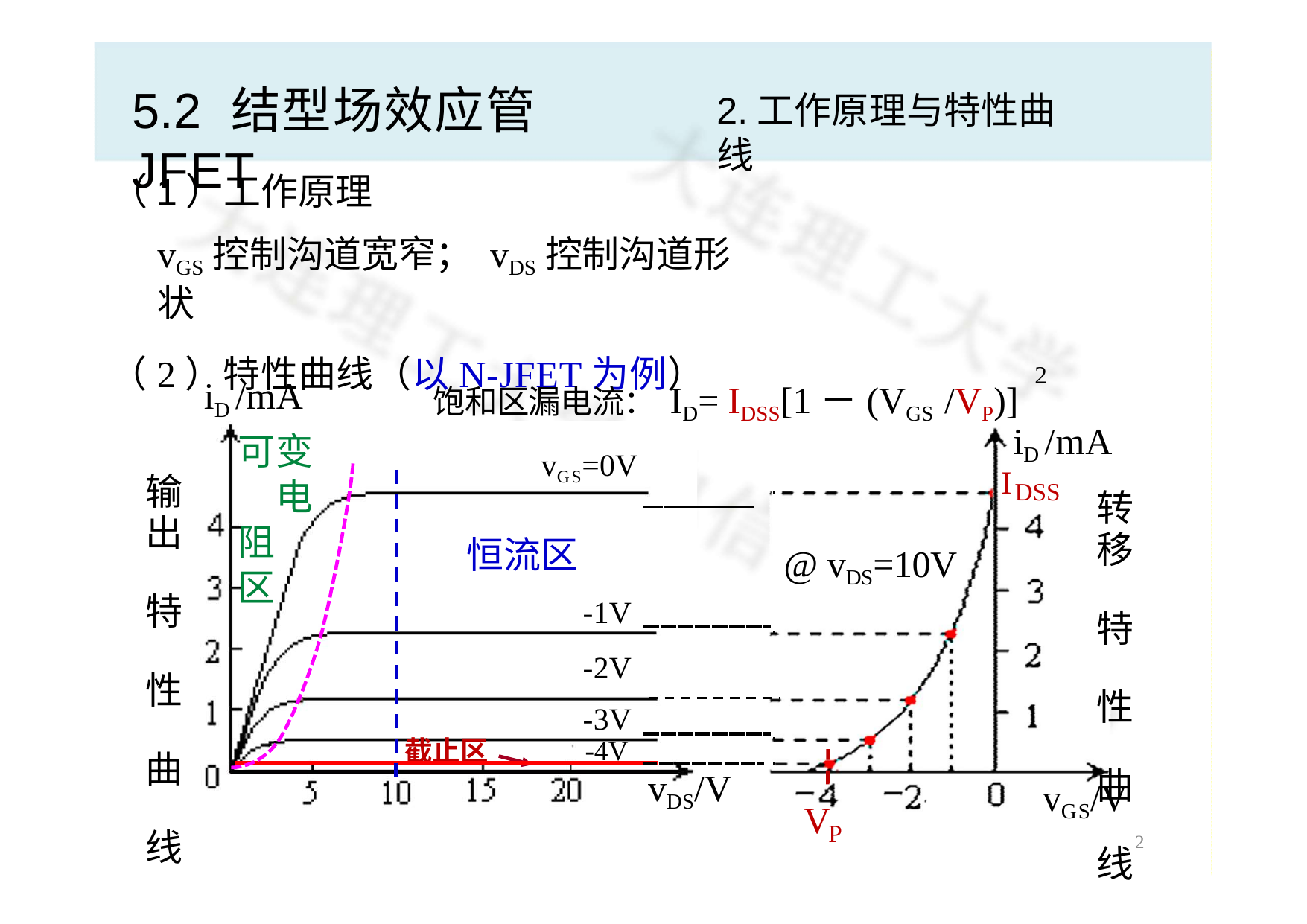

# 5.2 结型场效应管JFET
2.工作原理与特性曲线
（1）工作原理
vGS控制沟道宽窄； vDS控制沟道形状
（2）特性曲线（以N-JFET为例）
饱和区漏电流：ID= IDSS[1－(VGS /VP)]
2
iD /mA
可变  电阻  区
iD /mA

vGS=0V

IDSS

输
出  特  性  曲  线

转
移  特  性  曲  线

恒流区
@ vDS=10V

-1V
-2V

-3V
-4V

截止区

vDS/V
vGS/V
V
P
2